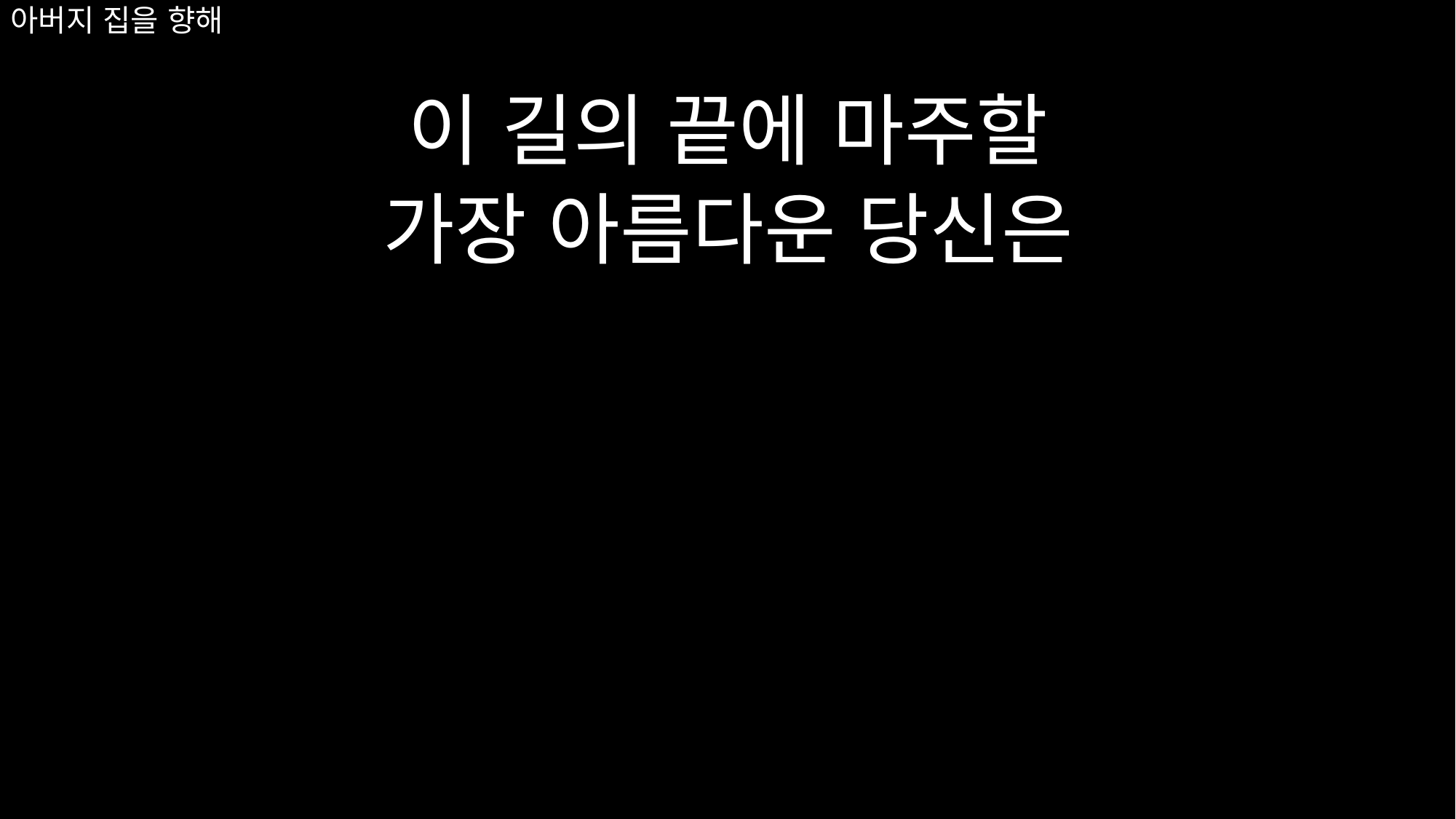

이 길의 끝에 마주할
가장 아름다운 당신은

# 아버지 집을 향해